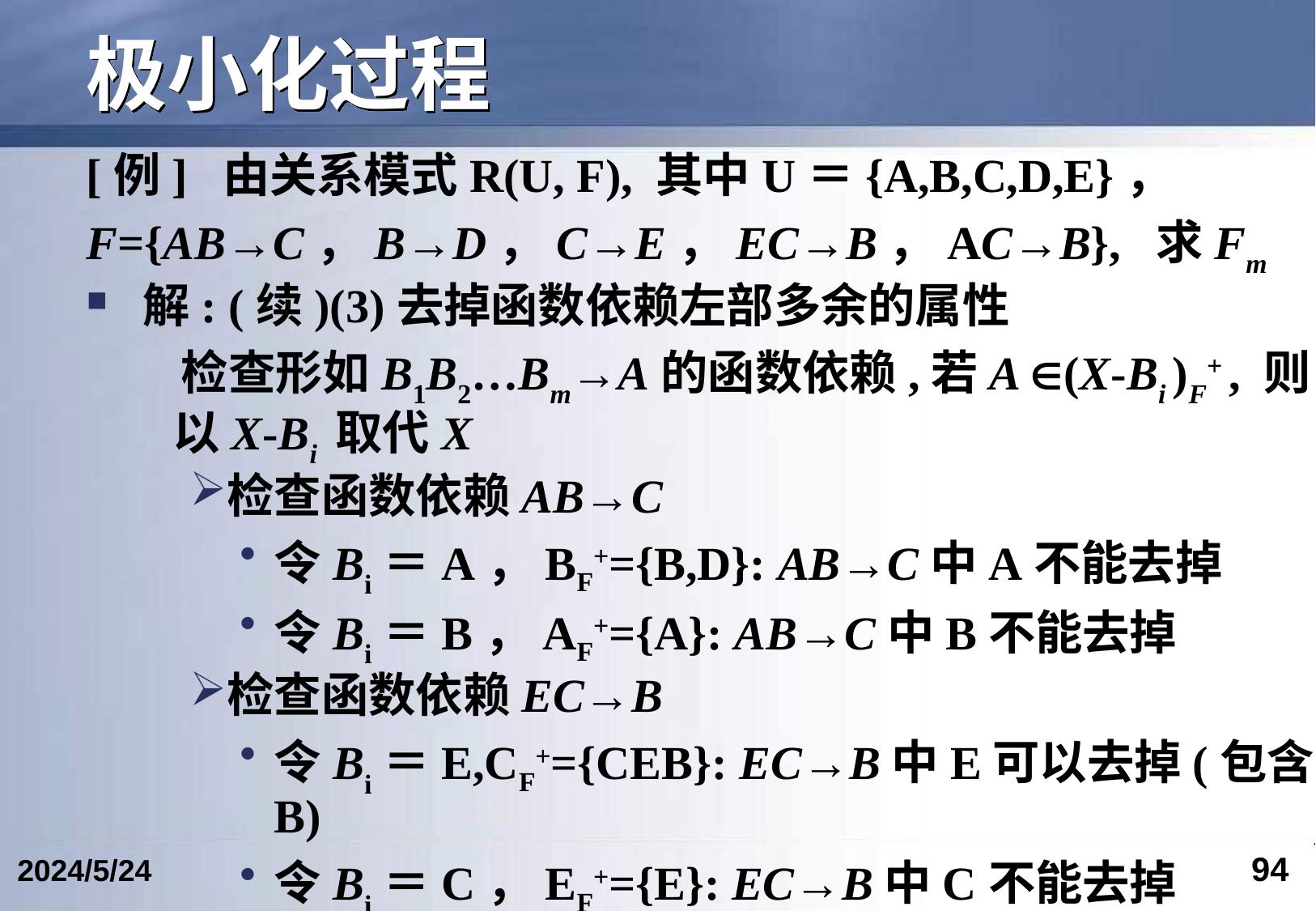

# 极小化过程
[例]  由关系模式R(U, F), 其中U＝{A,B,C,D,E}，
F={AB→C，B→D，C→E，EC→B，AC→B},  求Fm
 解: (续)(3)去掉函数依赖左部多余的属性
   检查形如B1B2…Bm→A的函数依赖,若A ∈(X-Bi )F+ , 则以X-Bi 取代X
检查函数依赖AB→C
令Bi＝A，BF+={B,D}: AB→C中A不能去掉
令Bi＝B，AF+={A}: AB→C中B不能去掉
检查函数依赖EC→B
令Bi＝E,CF+={CEB}: EC→B中E可以去掉(包含B)
令Bi＝C，EF+={E}: EC→B中C不能去掉
得Fm ＝ {AB→C，B→D，C→E，C→B},  解毕
94
2024/5/24